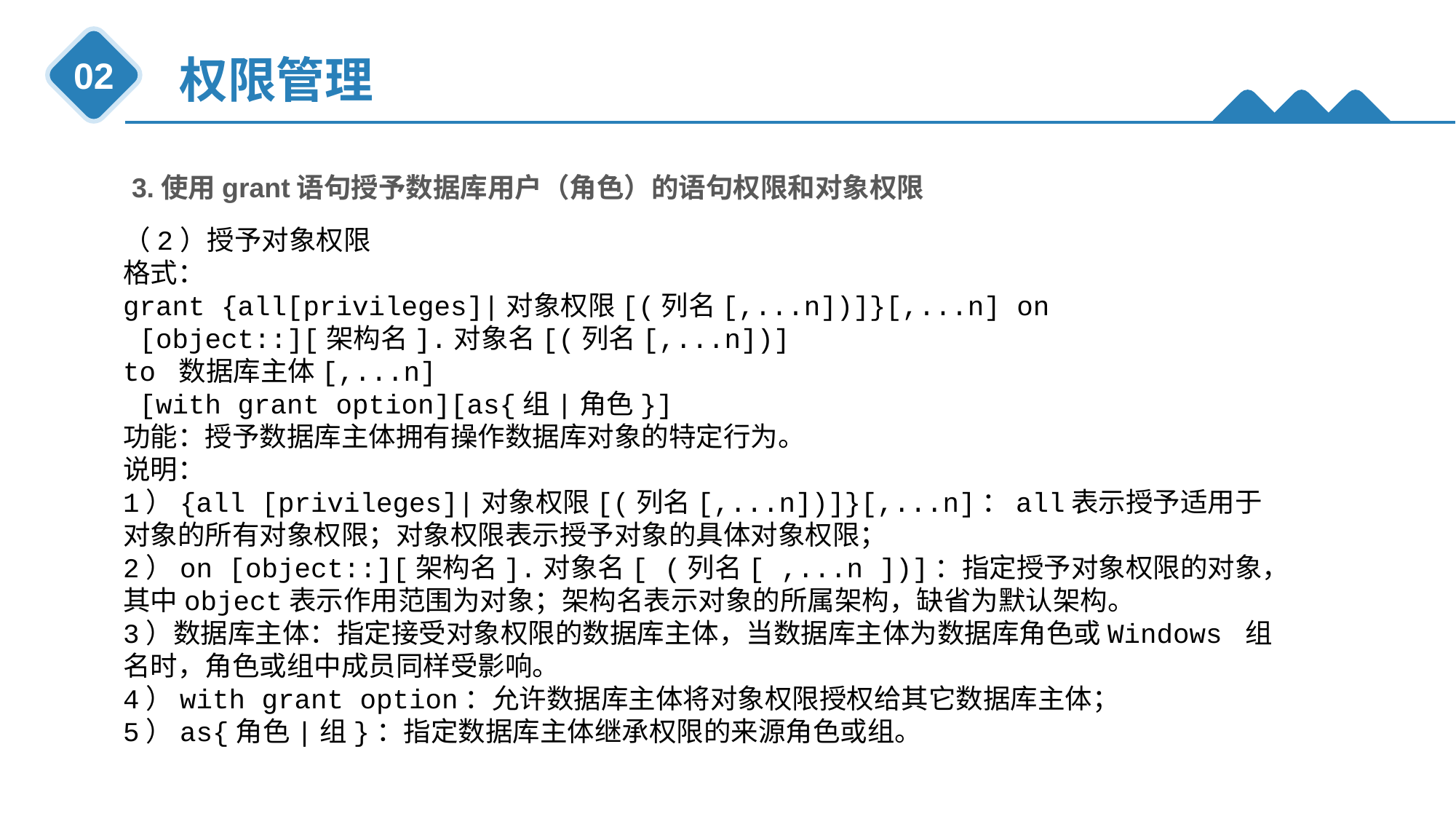

权限管理
02

3.使用grant语句授予数据库用户（角色）的语句权限和对象权限
（2）授予对象权限
格式：
grant {all[privileges]|对象权限[(列名[,...n])]}[,...n] on
 [object::][架构名].对象名[(列名[,...n])]
to 数据库主体[,...n]
 [with grant option][as{组|角色}]
功能：授予数据库主体拥有操作数据库对象的特定行为。
说明：
1）{all [privileges]|对象权限[(列名[,...n])]}[,...n]：all表示授予适用于对象的所有对象权限；对象权限表示授予对象的具体对象权限；
2）on [object::][架构名].对象名[ (列名[ ,...n ])]：指定授予对象权限的对象，其中object表示作用范围为对象；架构名表示对象的所属架构，缺省为默认架构。
3）数据库主体：指定接受对象权限的数据库主体，当数据库主体为数据库角色或Windows 组名时，角色或组中成员同样受影响。
4）with grant option：允许数据库主体将对象权限授权给其它数据库主体；
5）as{角色|组}：指定数据库主体继承权限的来源角色或组。